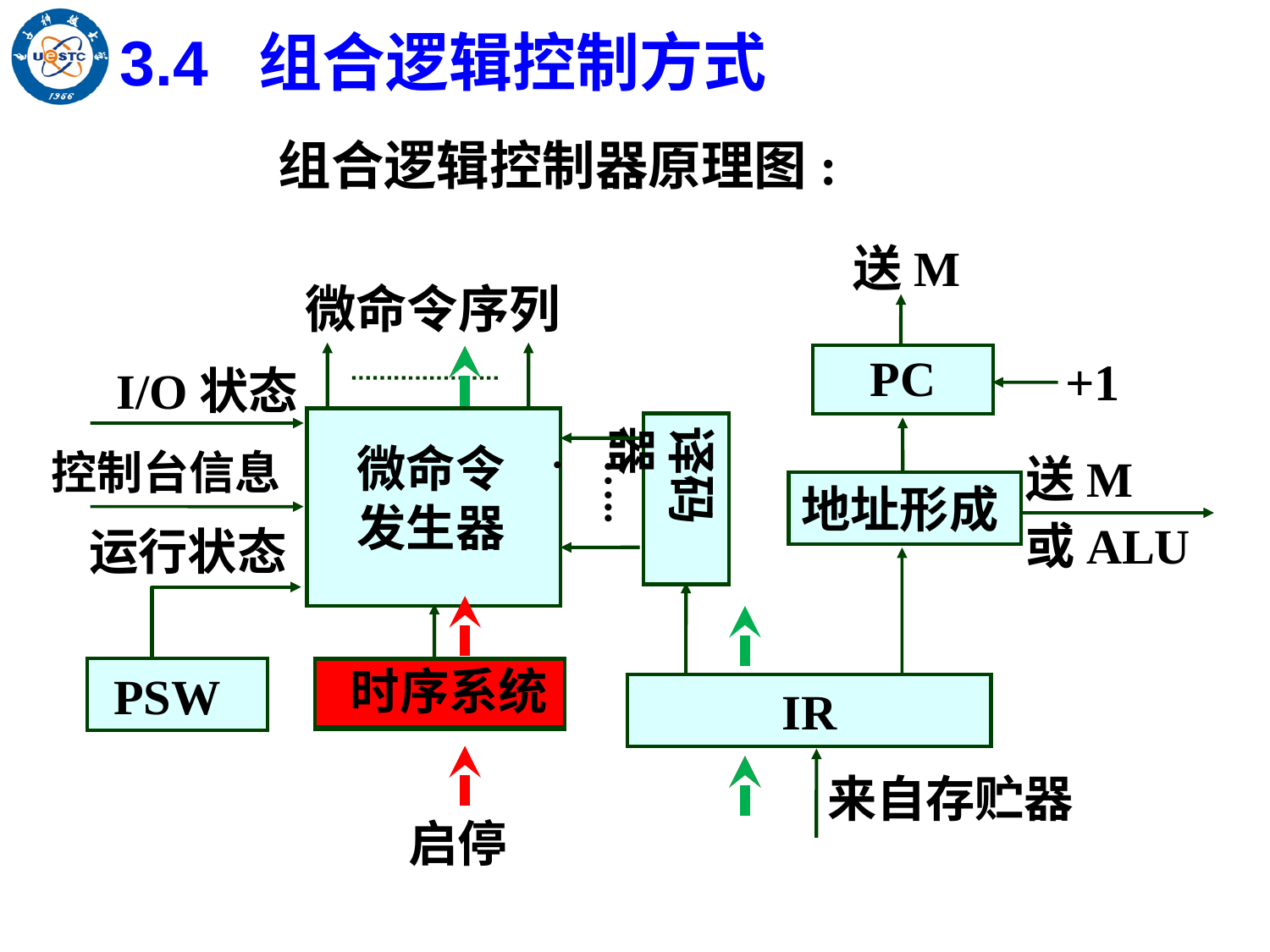

3.4  组合逻辑控制方式
组合逻辑控制器原理图:
送M
微命令序列

+1
PC
I/O状态

译码器

微命令
发生器
控制台信息

送M
或ALU
…...
地址形成

运行状态

 PSW
 时序系统
IR

来自存贮器
 时序系统
启停